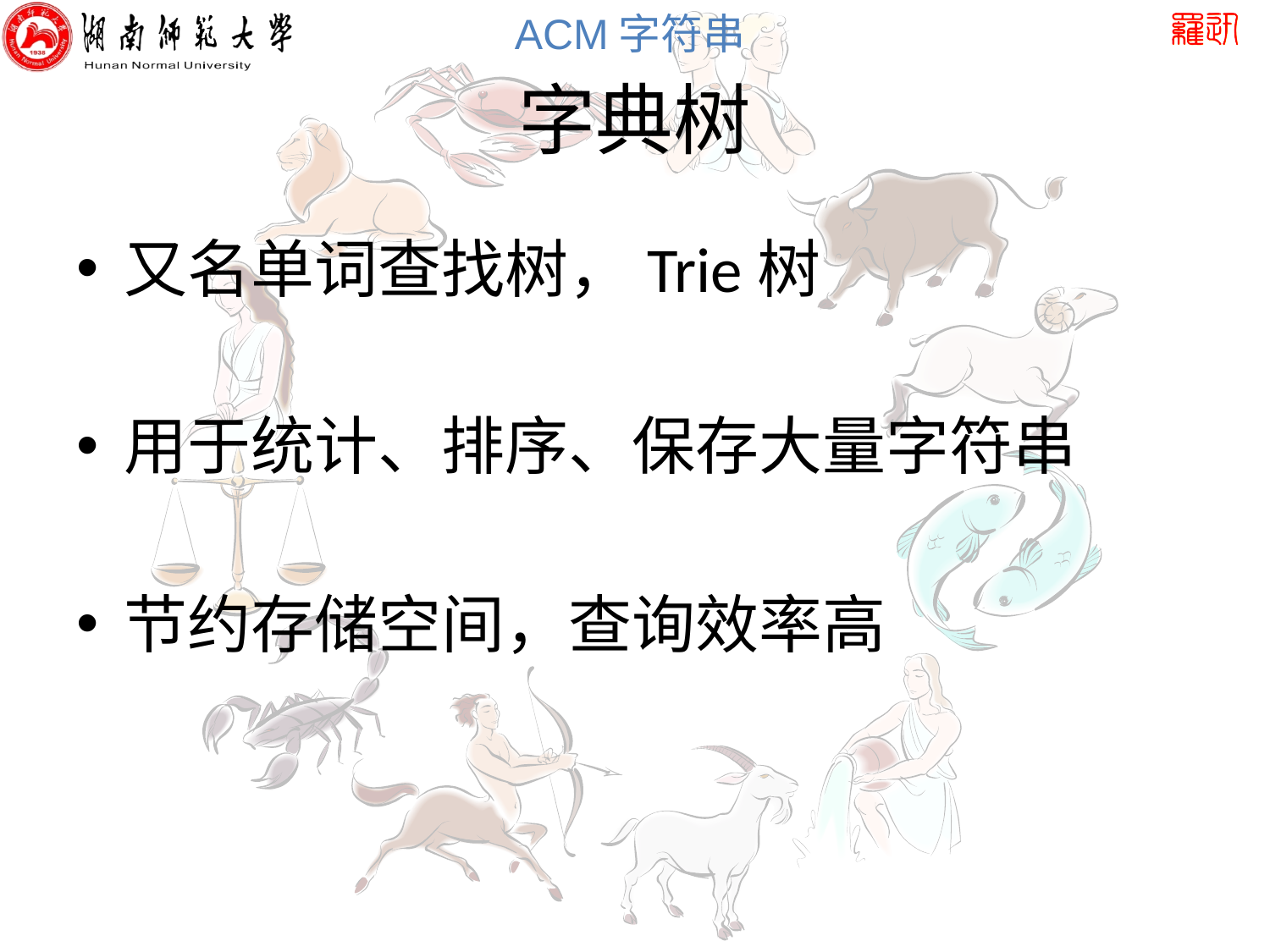

# 字典树
又名单词查找树，Trie树

用于统计、排序、保存大量字符串

节约存储空间，查询效率高